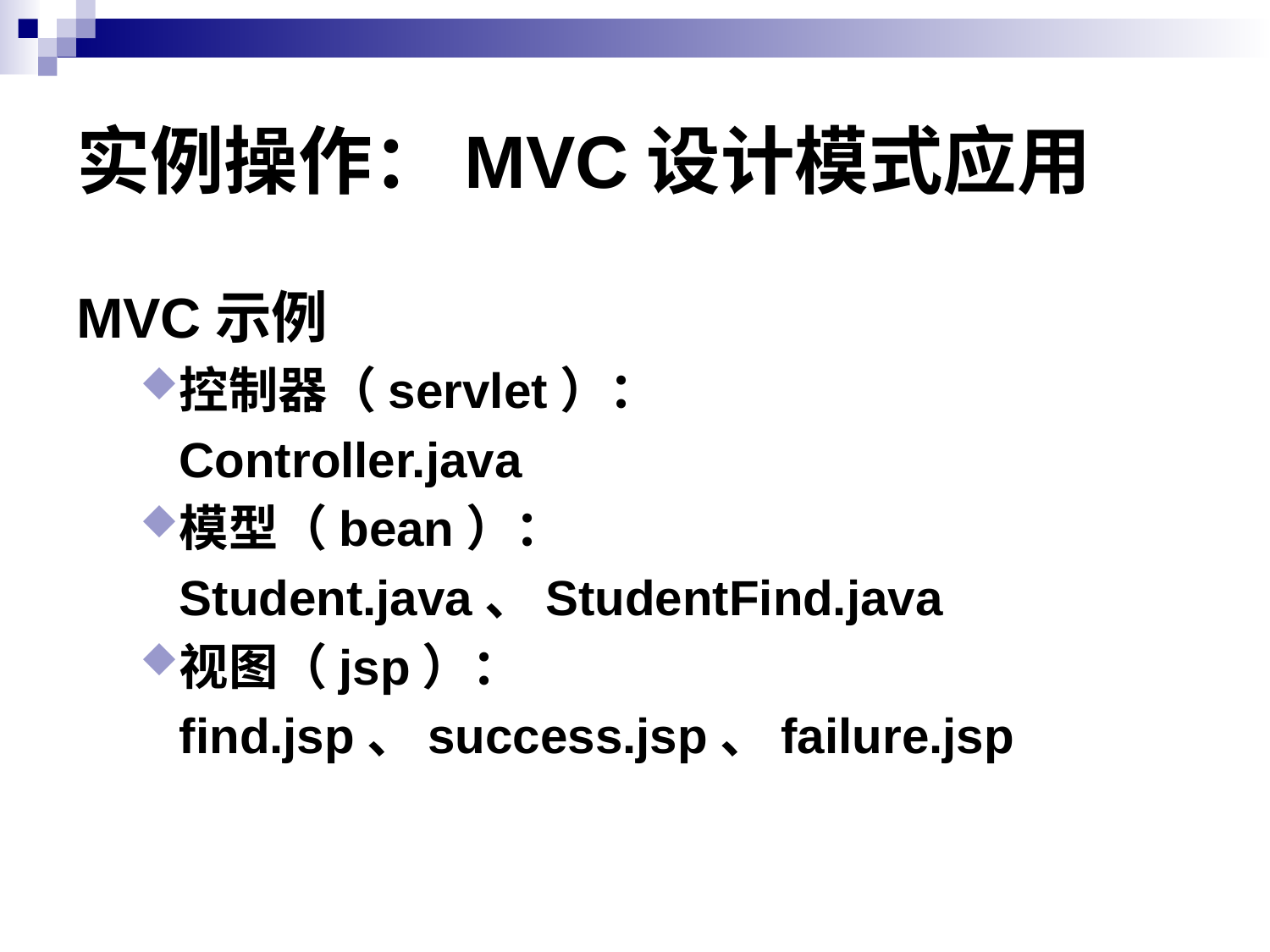

# 实例操作：MVC设计模式应用
MVC示例
控制器（servlet）：
	Controller.java
模型（bean）：
	Student.java、StudentFind.java
视图（jsp）：
	find.jsp、success.jsp、failure.jsp
37